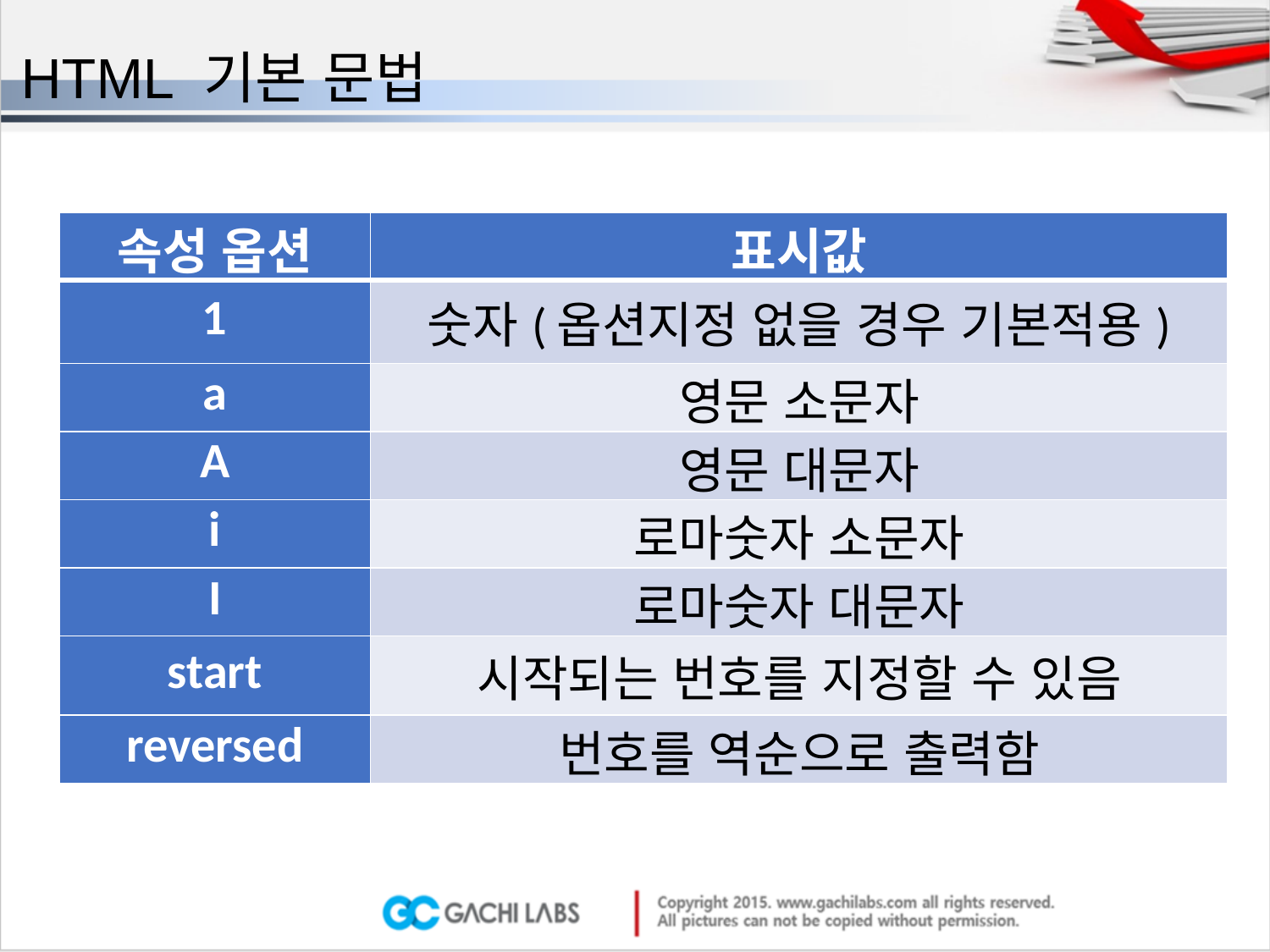

HTML 기본 문법
| 속성 옵션 | 표시값 |
| --- | --- |
| 1 | 숫자(옵션지정 없을 경우 기본적용) |
| a | 영문 소문자 |
| A | 영문 대문자 |
| i | 로마숫자 소문자 |
| I | 로마숫자 대문자 |
| start | 시작되는 번호를 지정할 수 있음 |
| reversed | 번호를 역순으로 출력함 |